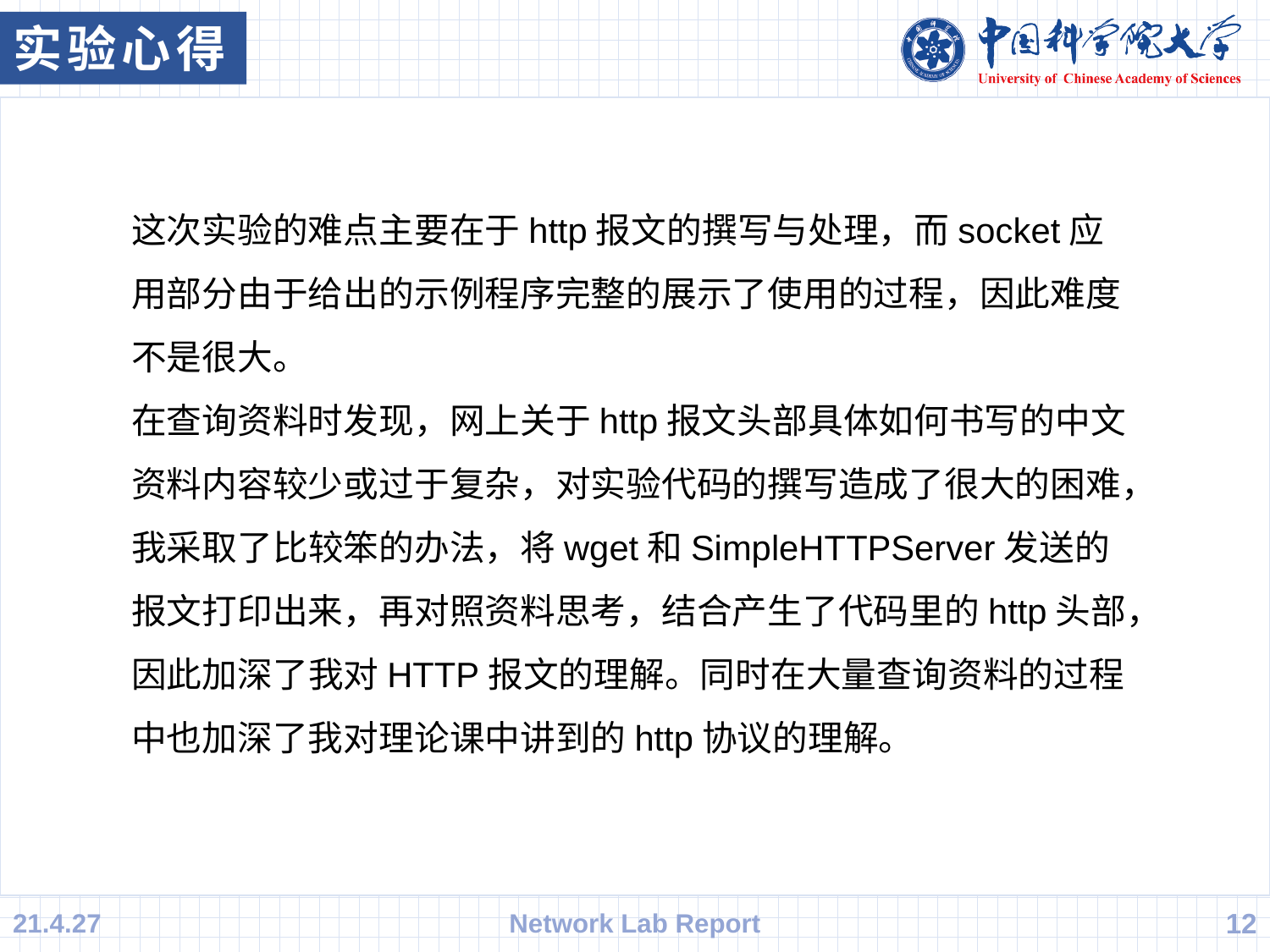

实验心得
这次实验的难点主要在于http报文的撰写与处理，而socket应用部分由于给出的示例程序完整的展示了使用的过程，因此难度不是很大。
在查询资料时发现，网上关于http报文头部具体如何书写的中文资料内容较少或过于复杂，对实验代码的撰写造成了很大的困难，我采取了比较笨的办法，将wget和SimpleHTTPServer发送的报文打印出来，再对照资料思考，结合产生了代码里的http头部，因此加深了我对HTTP报文的理解。同时在大量查询资料的过程中也加深了我对理论课中讲到的http协议的理解。
21.4.27
Network Lab Report
12